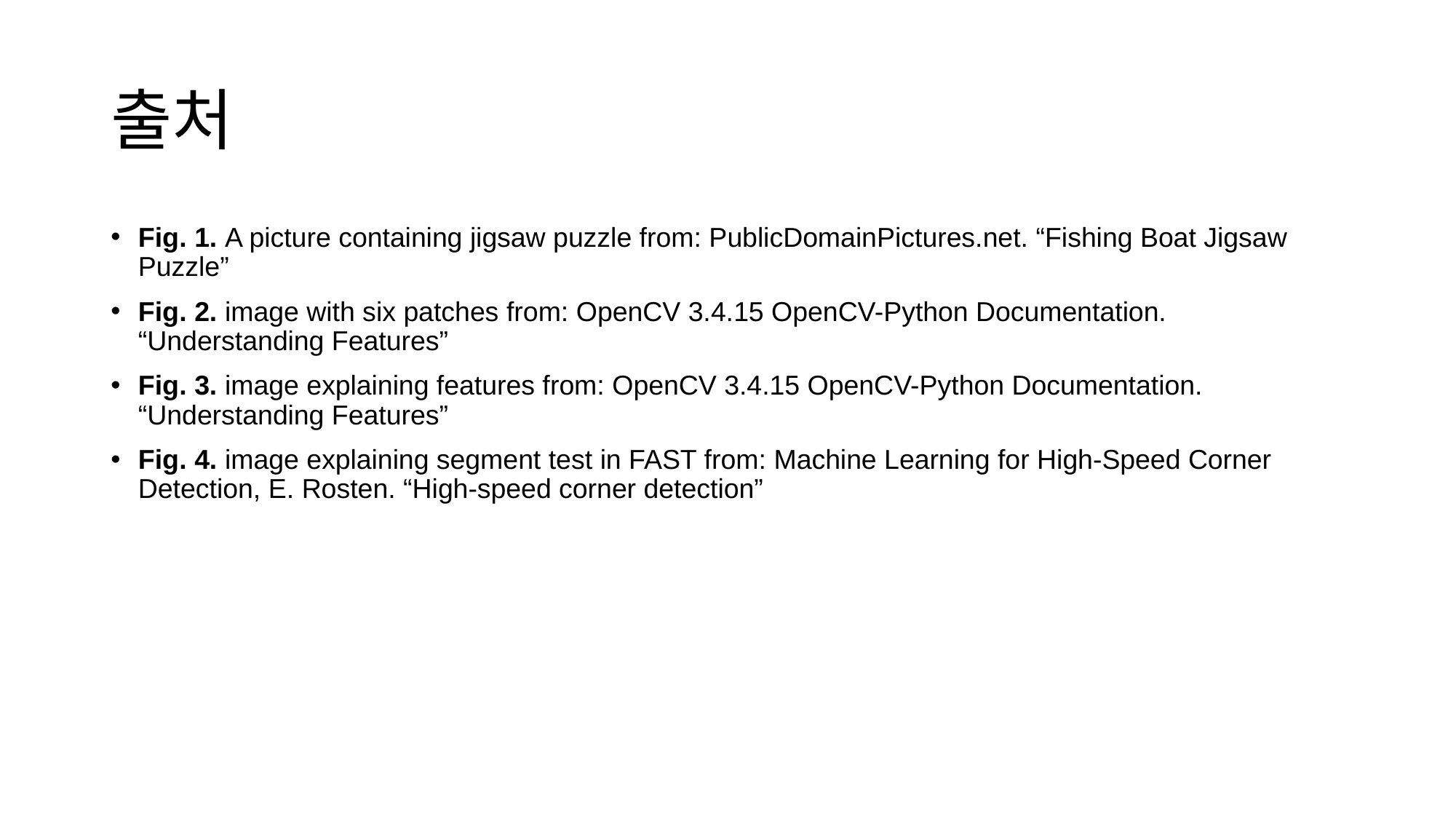

# 출처
Fig. 1. A picture containing jigsaw puzzle from: PublicDomainPictures.net. “Fishing Boat Jigsaw Puzzle”
Fig. 2. image with six patches from: OpenCV 3.4.15 OpenCV-Python Documentation. “Understanding Features”
Fig. 3. image explaining features from: OpenCV 3.4.15 OpenCV-Python Documentation. “Understanding Features”
Fig. 4. image explaining segment test in FAST from: Machine Learning for High-Speed Corner Detection, E. Rosten. “High-speed corner detection”